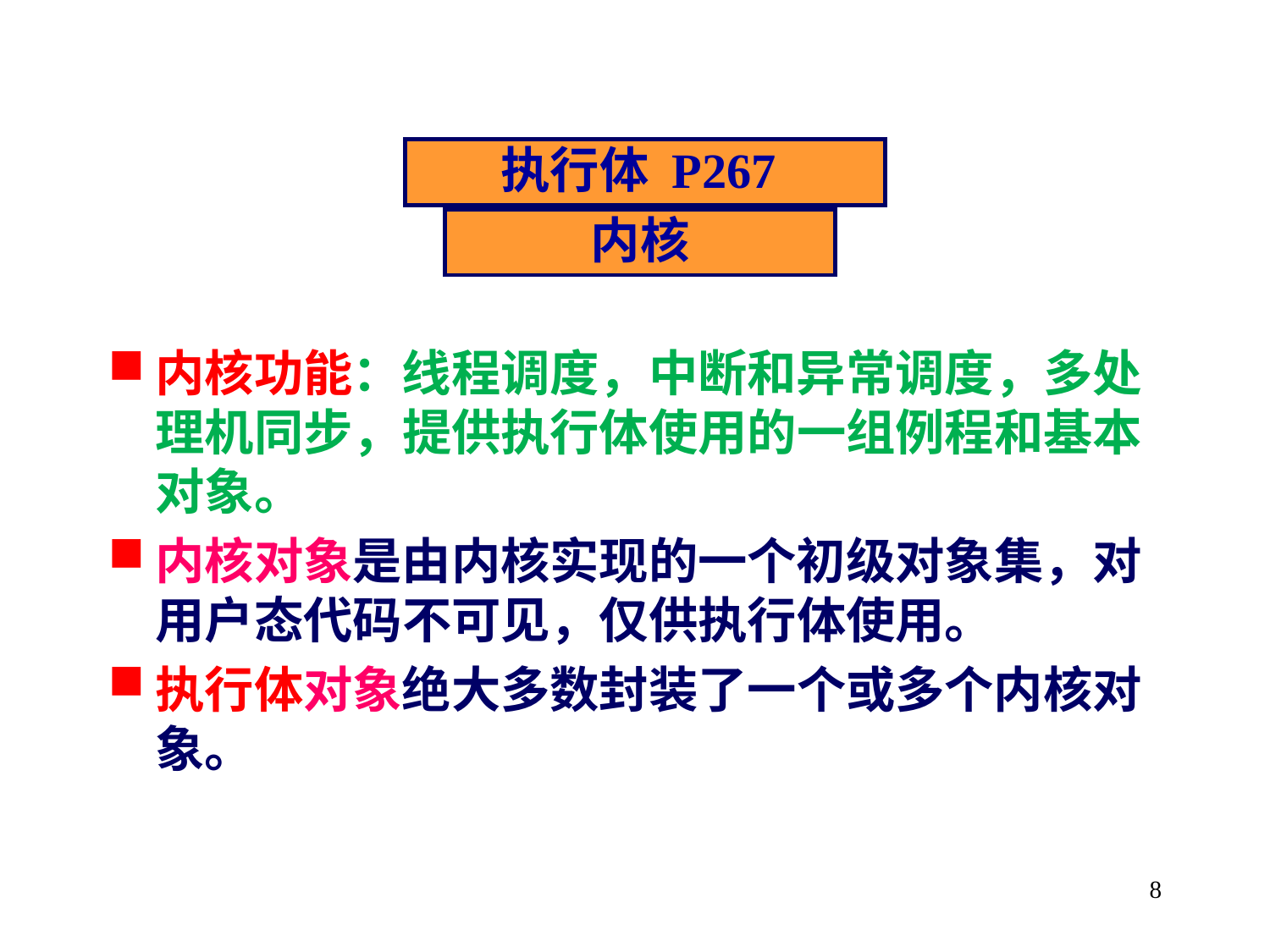

执行体 P267
内核
内核功能：线程调度，中断和异常调度，多处理机同步，提供执行体使用的一组例程和基本对象。
内核对象是由内核实现的一个初级对象集，对用户态代码不可见，仅供执行体使用。
执行体对象绝大多数封装了一个或多个内核对象。
8